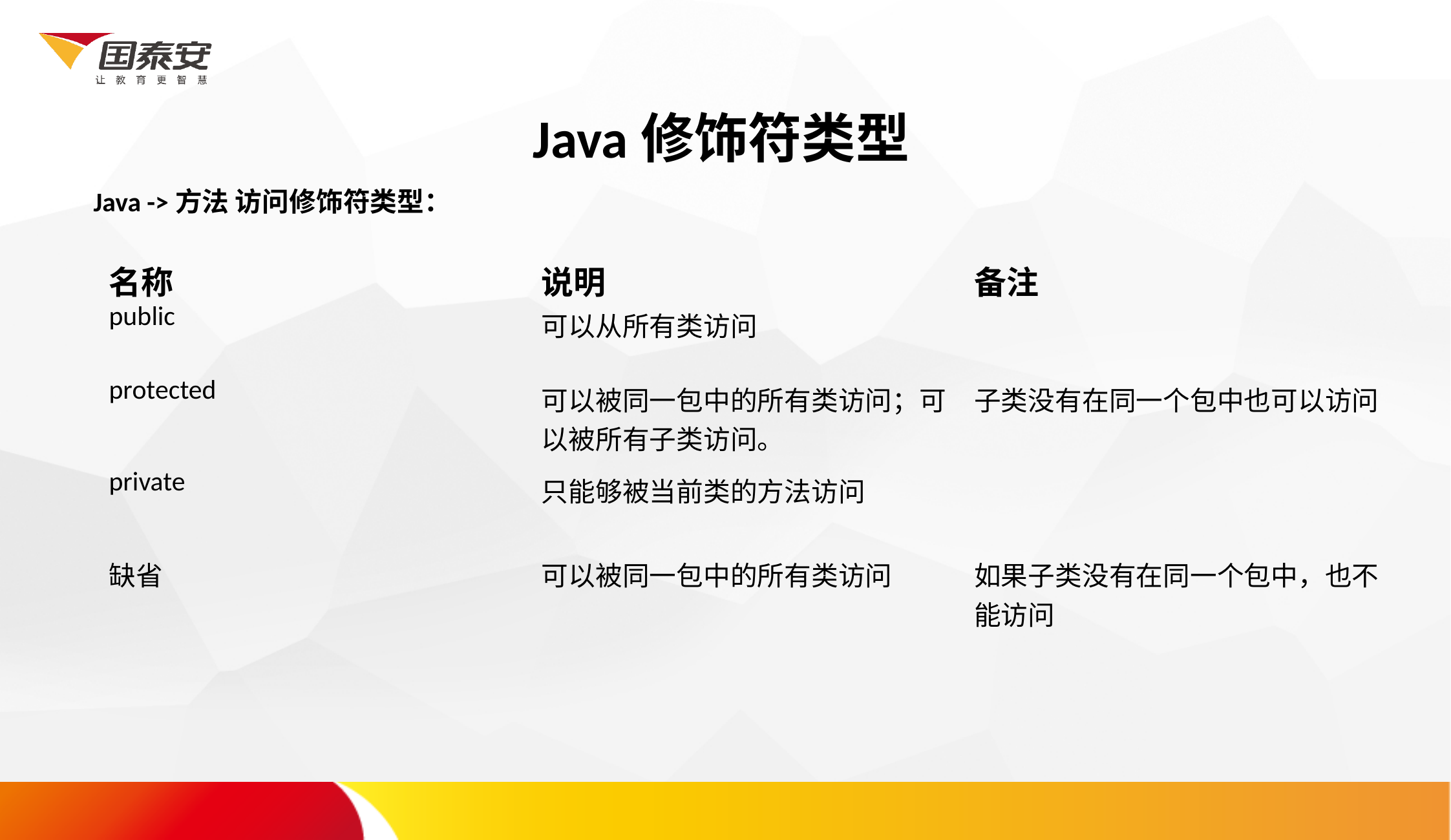

Java修饰符类型
Java ->方法 访问修饰符类型：
| 名称 | 说明 | 备注 |
| --- | --- | --- |
| public | 可以从所有类访问 |  |
| protected | 可以被同一包中的所有类访问；可以被所有子类访问。 | 子类没有在同一个包中也可以访问 |
| private | 只能够被当前类的方法访问 |  |
| 缺省 | 可以被同一包中的所有类访问 | 如果子类没有在同一个包中，也不能访问 |